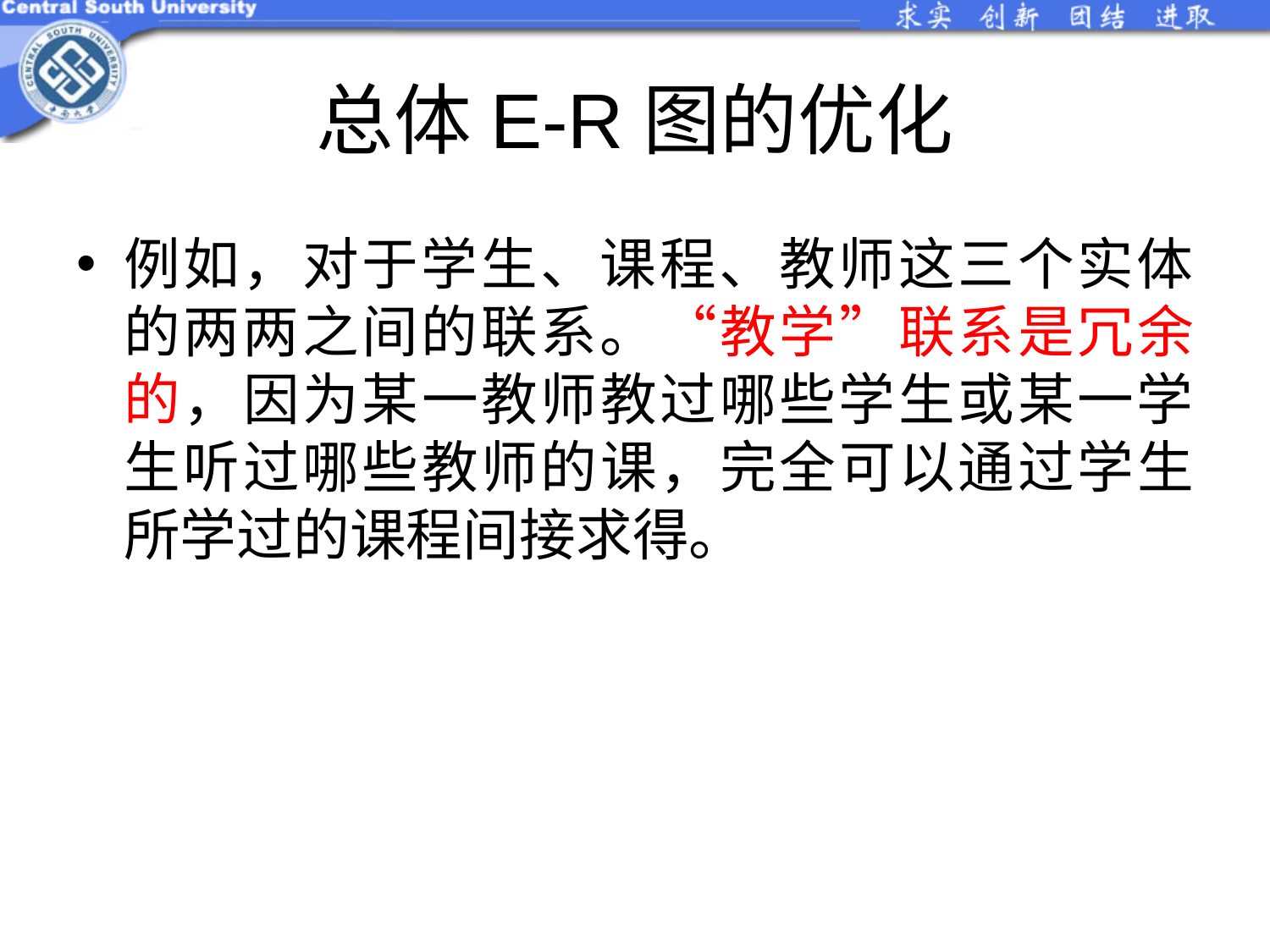

# 总体E-R图的优化
例如，对于学生、课程、教师这三个实体的两两之间的联系。“教学”联系是冗余的，因为某一教师教过哪些学生或某一学生听过哪些教师的课，完全可以通过学生所学过的课程间接求得。